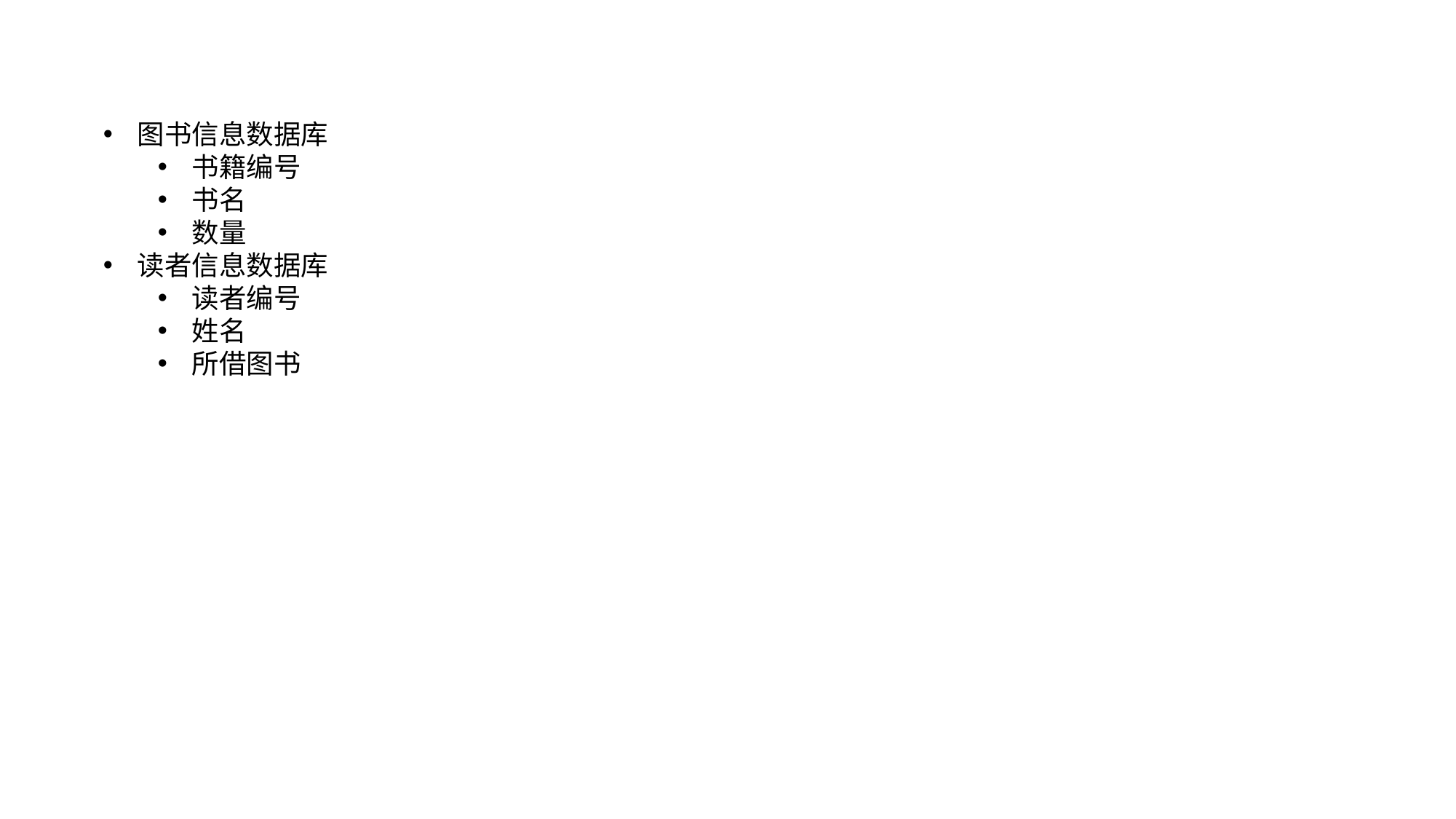

图书信息数据库
书籍编号
书名
数量
读者信息数据库
读者编号
姓名
所借图书